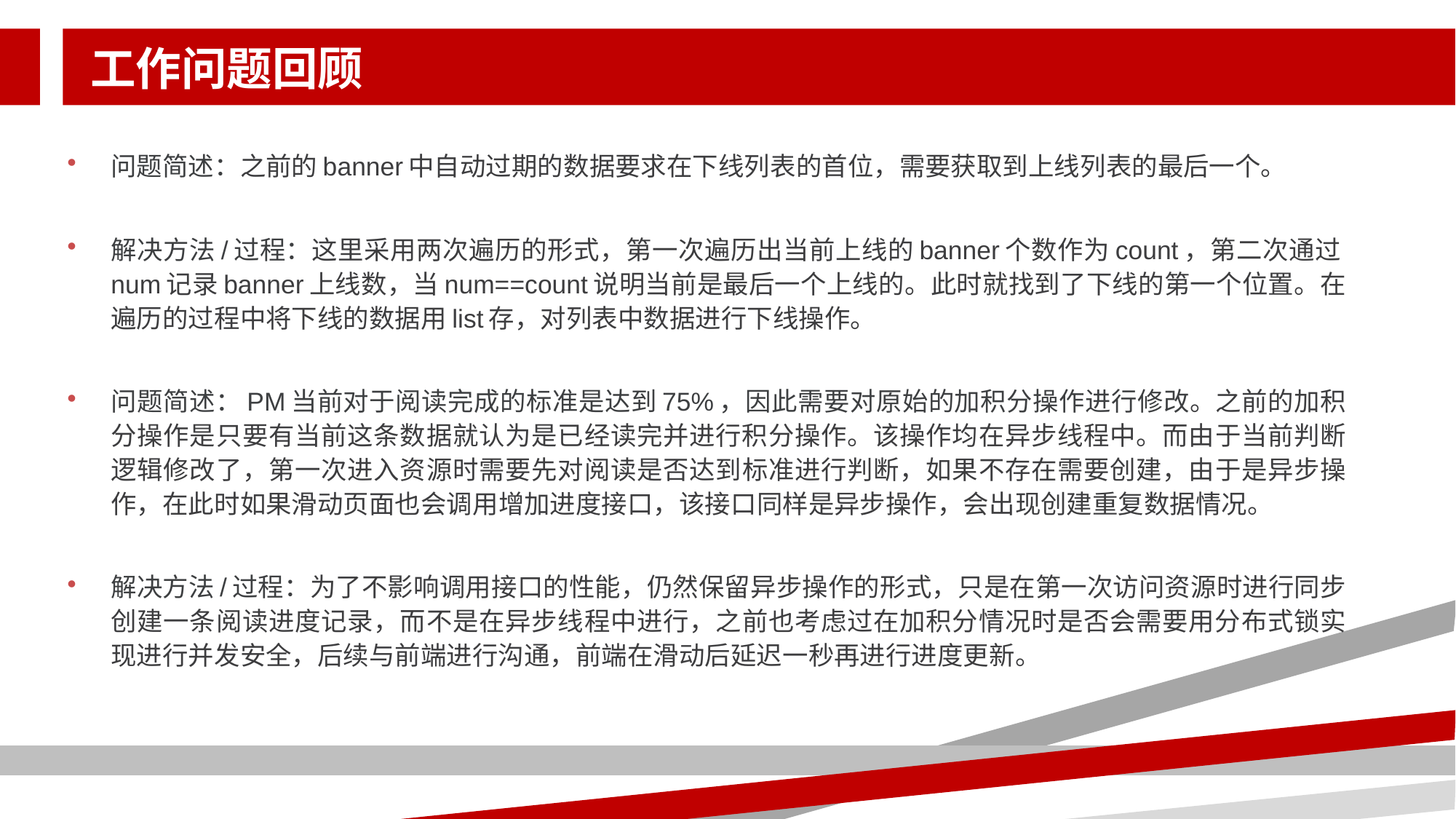

# 工作问题回顾

问题简述：之前的banner中自动过期的数据要求在下线列表的首位，需要获取到上线列表的最后一个。

解决方法/过程：这里采用两次遍历的形式，第一次遍历出当前上线的banner个数作为count，第二次通过num记录banner上线数，当num==count说明当前是最后一个上线的。此时就找到了下线的第一个位置。在遍历的过程中将下线的数据用list存，对列表中数据进行下线操作。

问题简述：PM当前对于阅读完成的标准是达到75%，因此需要对原始的加积分操作进行修改。之前的加积分操作是只要有当前这条数据就认为是已经读完并进行积分操作。该操作均在异步线程中。而由于当前判断逻辑修改了，第一次进入资源时需要先对阅读是否达到标准进行判断，如果不存在需要创建，由于是异步操作，在此时如果滑动页面也会调用增加进度接口，该接口同样是异步操作，会出现创建重复数据情况。

解决方法/过程：为了不影响调用接口的性能，仍然保留异步操作的形式，只是在第一次访问资源时进行同步创建一条阅读进度记录，而不是在异步线程中进行，之前也考虑过在加积分情况时是否会需要用分布式锁实现进行并发安全，后续与前端进行沟通，前端在滑动后延迟一秒再进行进度更新。